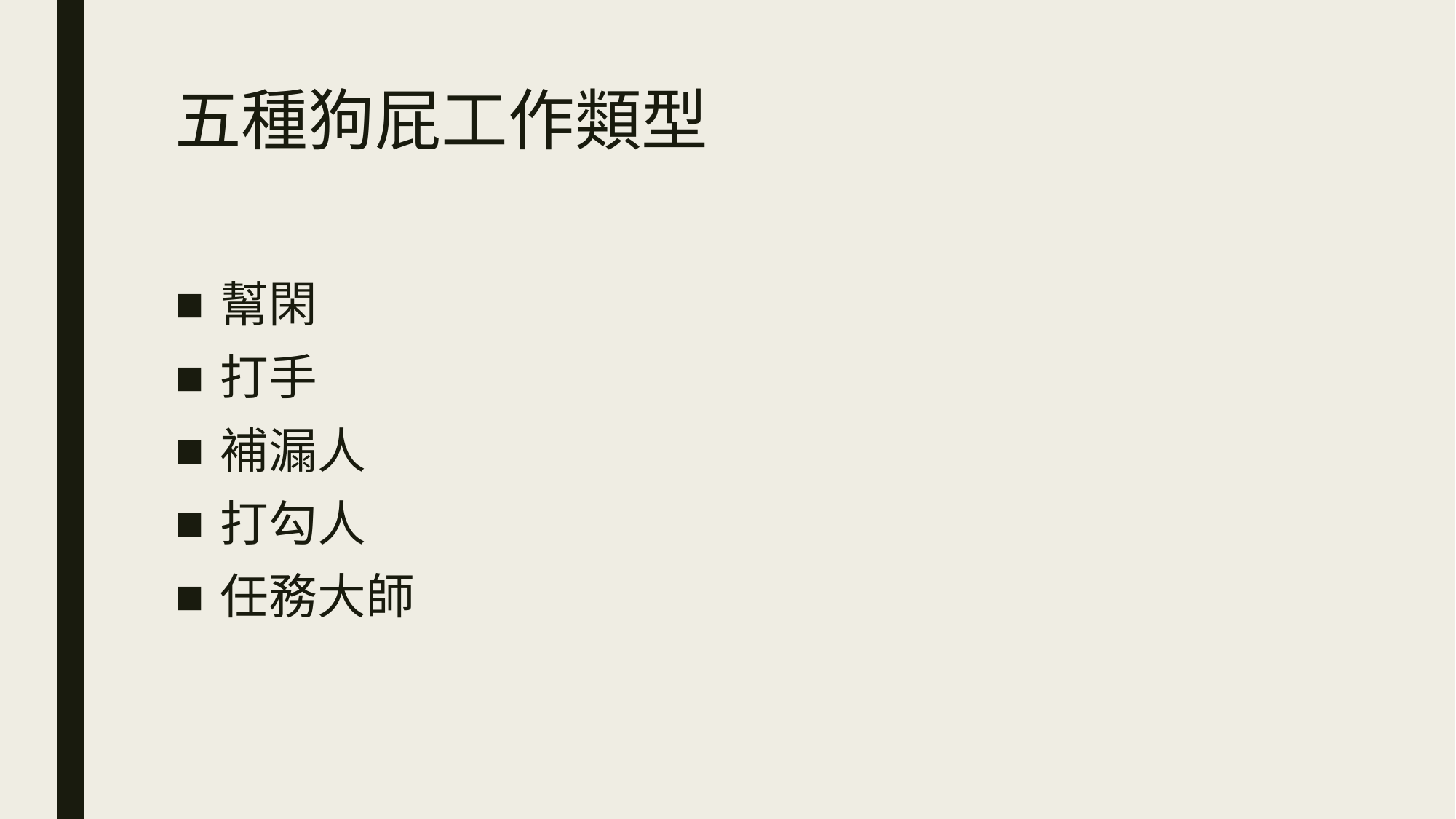

# 五種狗屁工作類型
幫閑
打手
補漏人
打勾人
任務大師